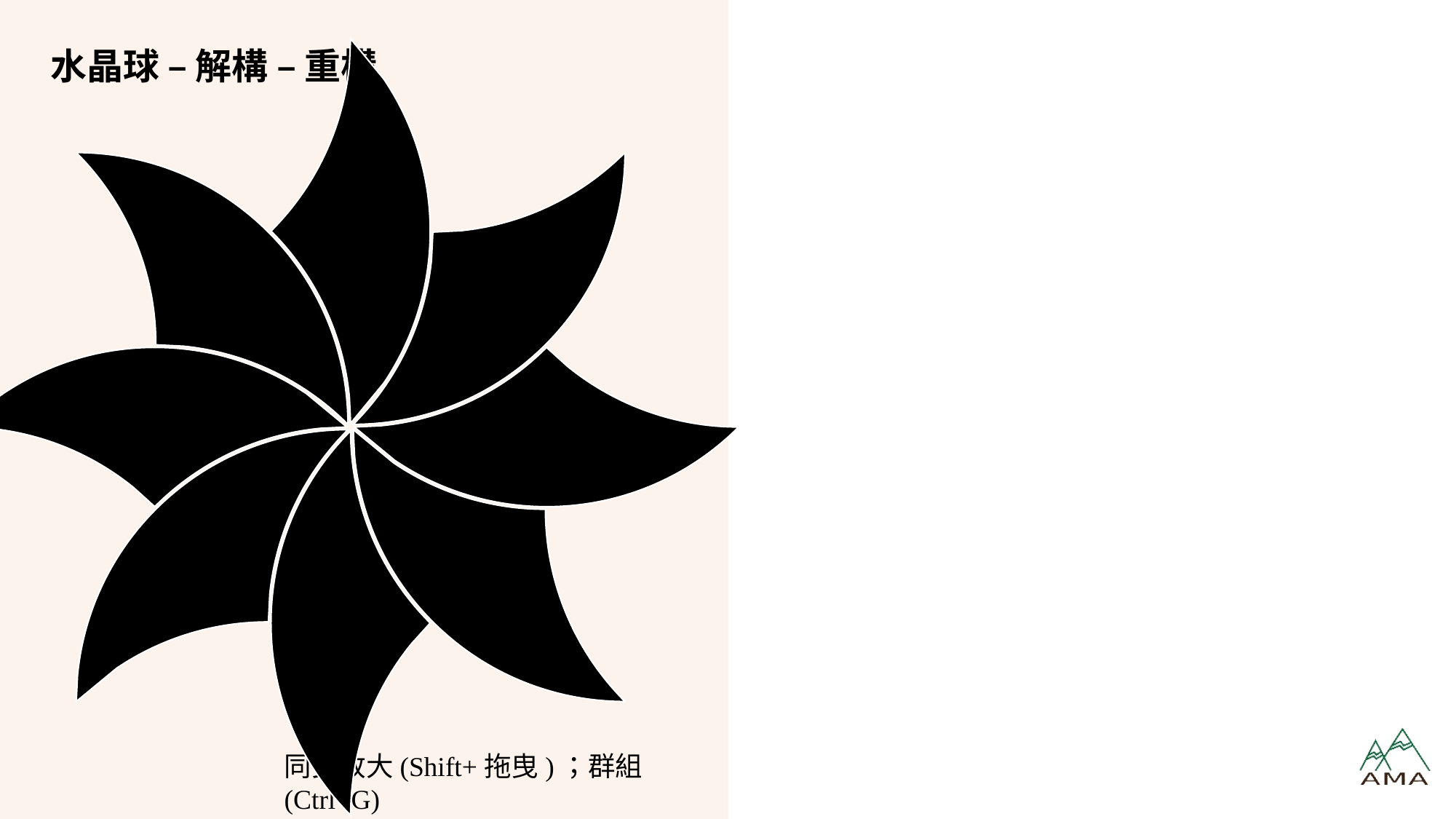

# 水晶球 – 解構 – 重構

同步放大(Shift+拖曳)；群組(Ctrl+G)